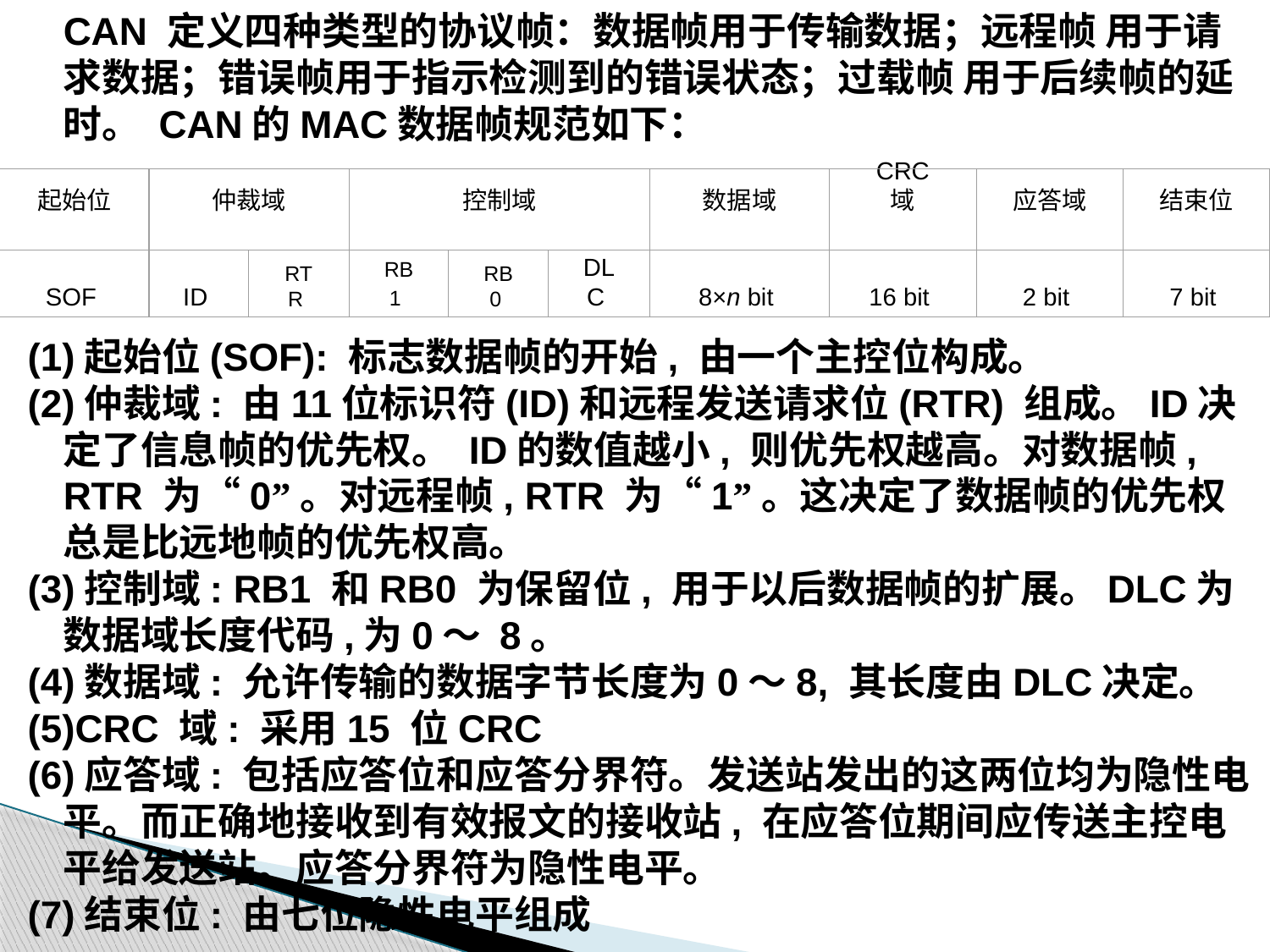

CAN 定义四种类型的协议帧：数据帧用于传输数据；远程帧 用于请求数据；错误帧用于指示检测到的错误状态；过载帧 用于后续帧的延时。 CAN的MAC数据帧规范如下：

(1)起始位(SOF): 标志数据帧的开始, 由一个主控位构成。
(2)仲裁域: 由11位标识符(ID)和远程发送请求位(RTR) 组成。ID决定了信息帧的优先权。 ID的数值越小, 则优先权越高。对数据帧, RTR 为“0”。对远程帧, RTR 为“1”。这决定了数据帧的优先权总是比远地帧的优先权高。
(3)控制域: RB1 和RB0 为保留位, 用于以后数据帧的扩展。DLC为数据域长度代码,为0～ 8。
(4)数据域: 允许传输的数据字节长度为0～8, 其长度由DLC决定。
(5)CRC 域: 采用15 位CRC
(6)应答域: 包括应答位和应答分界符。发送站发出的这两位均为隐性电平。而正确地接收到有效报文的接收站, 在应答位期间应传送主控电平给发送站。应答分界符为隐性电平。
(7)结束位: 由七位隐性电平组成

起始位

仲裁域

控制域

数据域

CRC 域

应答域

结束位

SOF

ID

RTR

RB1

RB0

DLC

8×n bit

16 bit

2 bit

7 bit